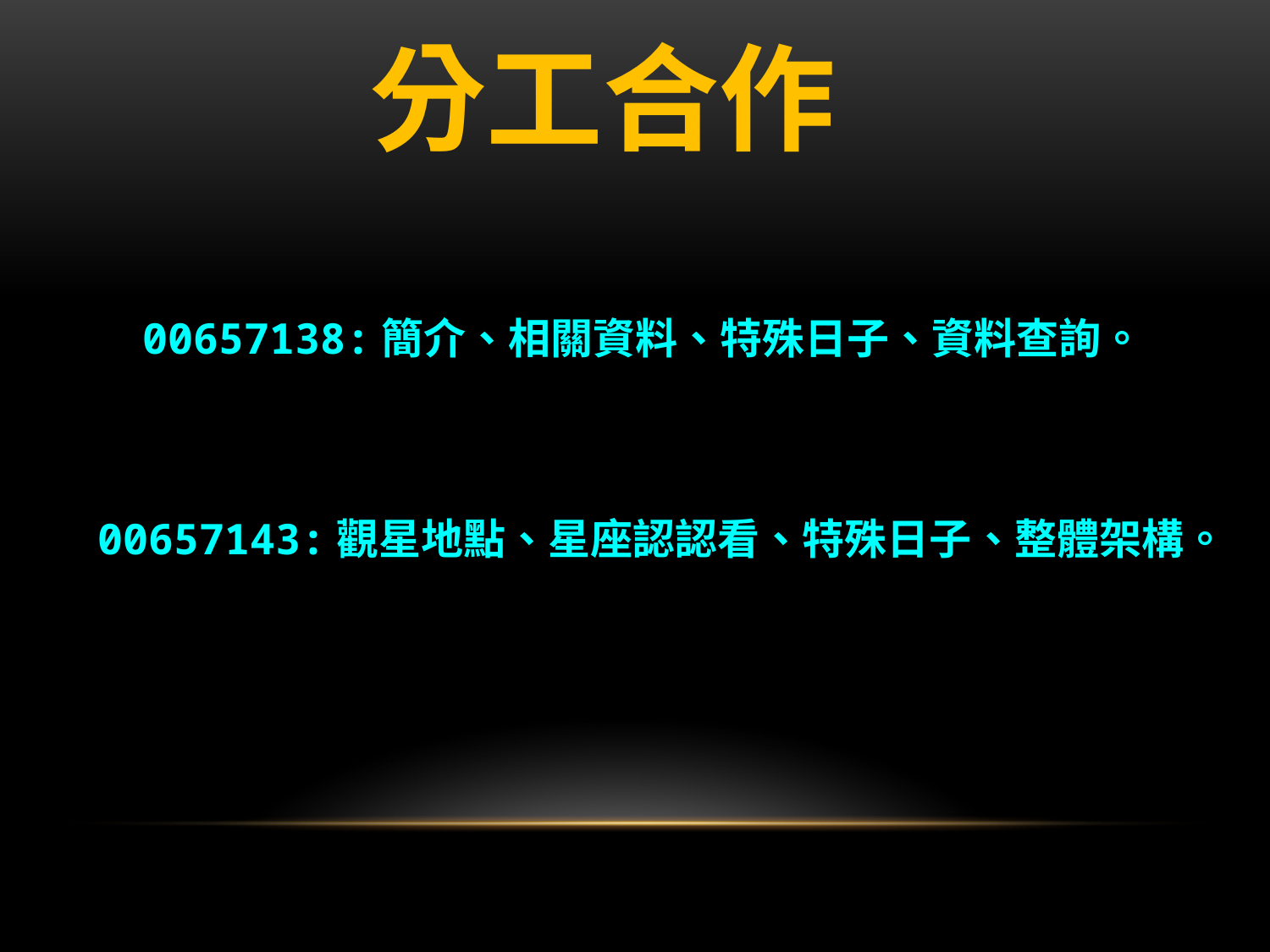

分工合作
00657138:簡介、相關資料、特殊日子、資料查詢。
00657143:觀星地點、星座認認看、特殊日子、整體架構。